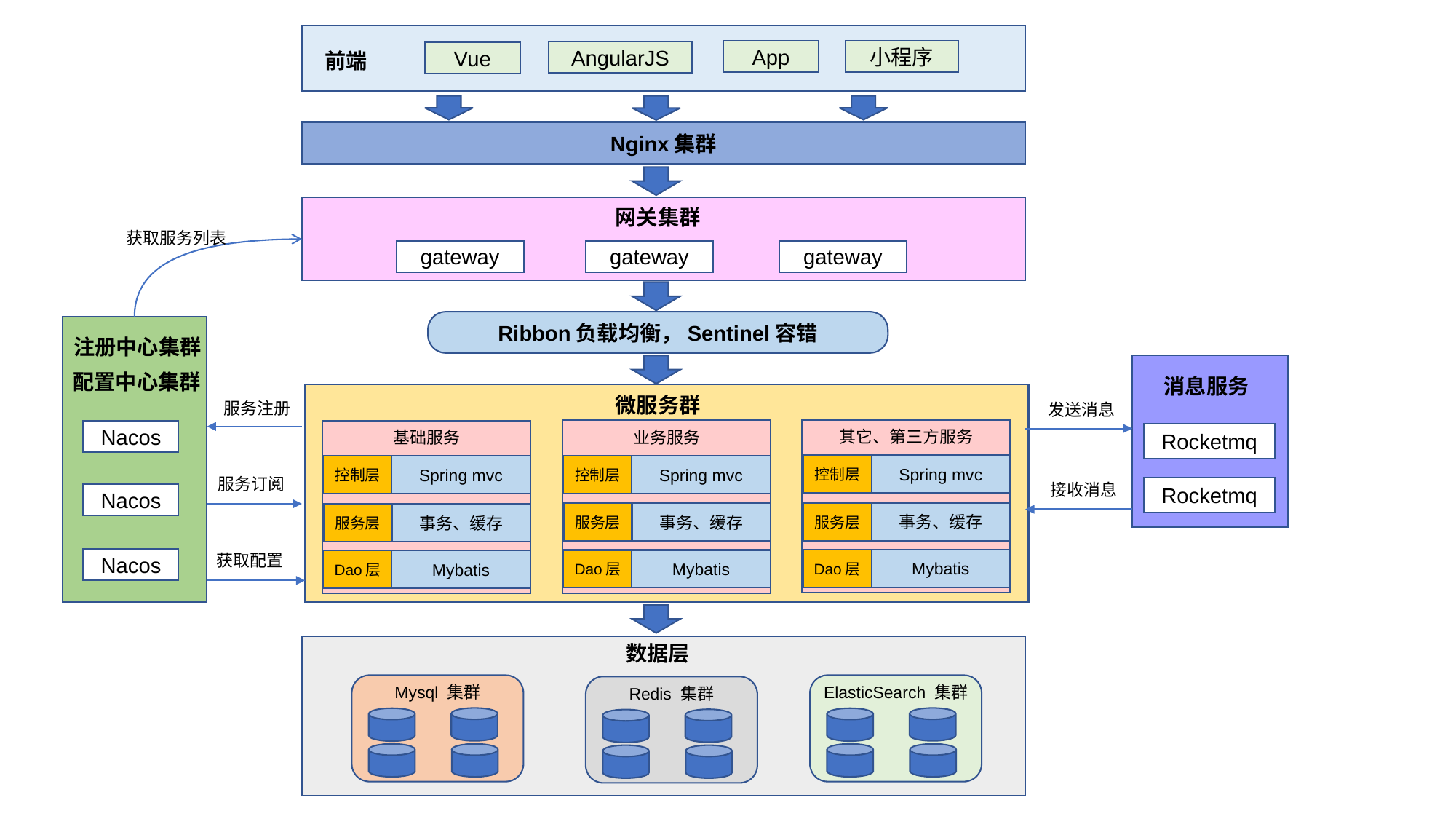

App
小程序
AngularJS
前端
Vue

Nginx集群

网关集群
获取服务列表
gateway
gateway
gateway

Ribbon负载均衡，Sentinel容错

注册中心集群

配置中心集群
消息服务

微服务群
服务注册
发送消息

Nacos
其它、第三方服务
业务服务
基础服务
Rocketmq
控制层
Spring mvc
控制层
Spring mvc
控制层
Spring mvc
服务订阅
接收消息
Rocketmq
Nacos
服务层
事务、缓存
服务层
事务、缓存
服务层
事务、缓存
获取配置
Nacos
Dao层
Mybatis
Dao层
Mybatis
Dao层
Mybatis

数据层

Mysql 集群

ElasticSearch 集群
Redis 集群